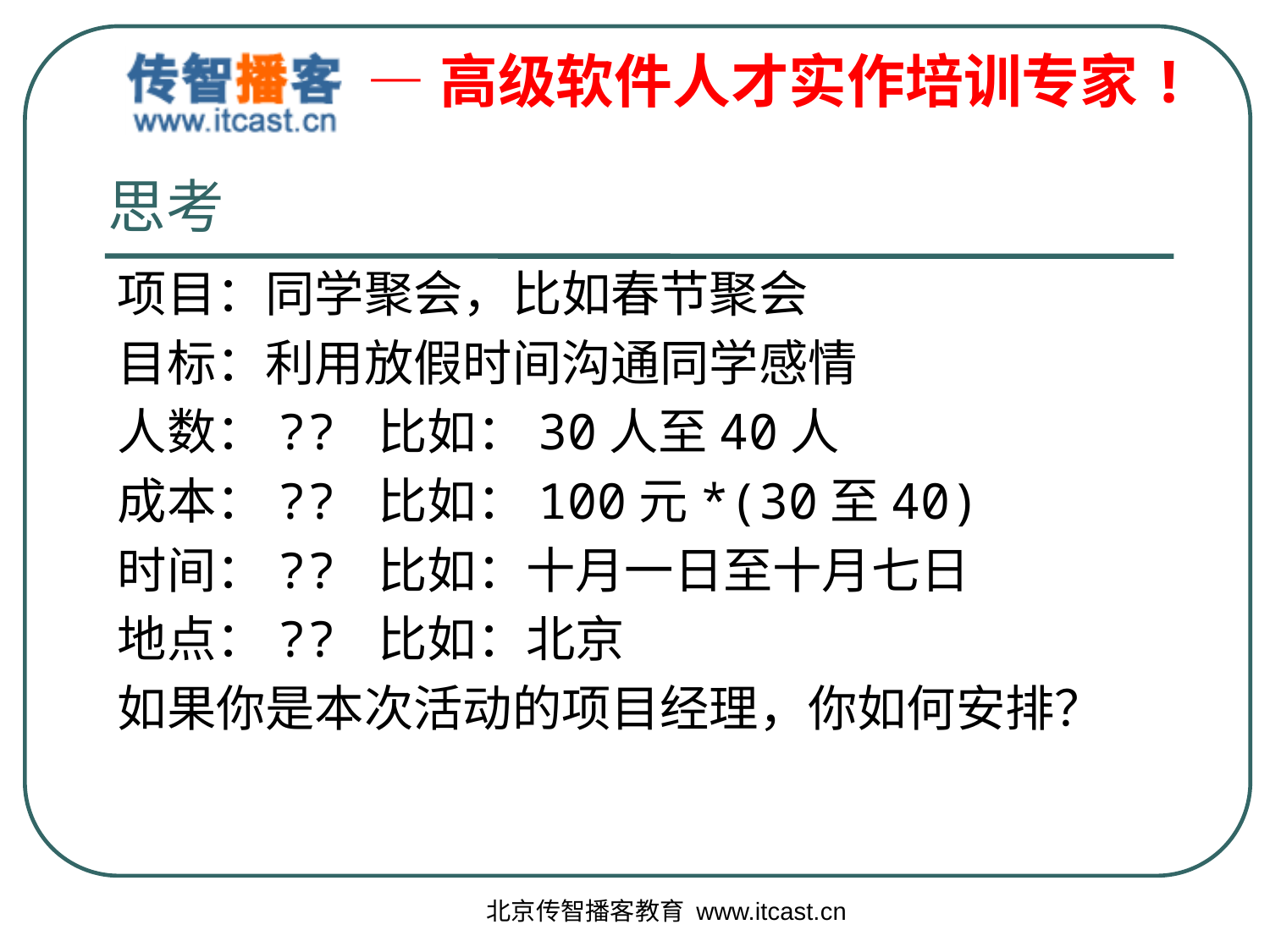

# 思考
项目：同学聚会，比如春节聚会
目标：利用放假时间沟通同学感情
人数：?? 比如：30人至40人
成本：?? 比如：100元*(30至40)
时间：?? 比如：十月一日至十月七日
地点：?? 比如：北京
如果你是本次活动的项目经理，你如何安排？
北京传智播客教育 www.itcast.cn